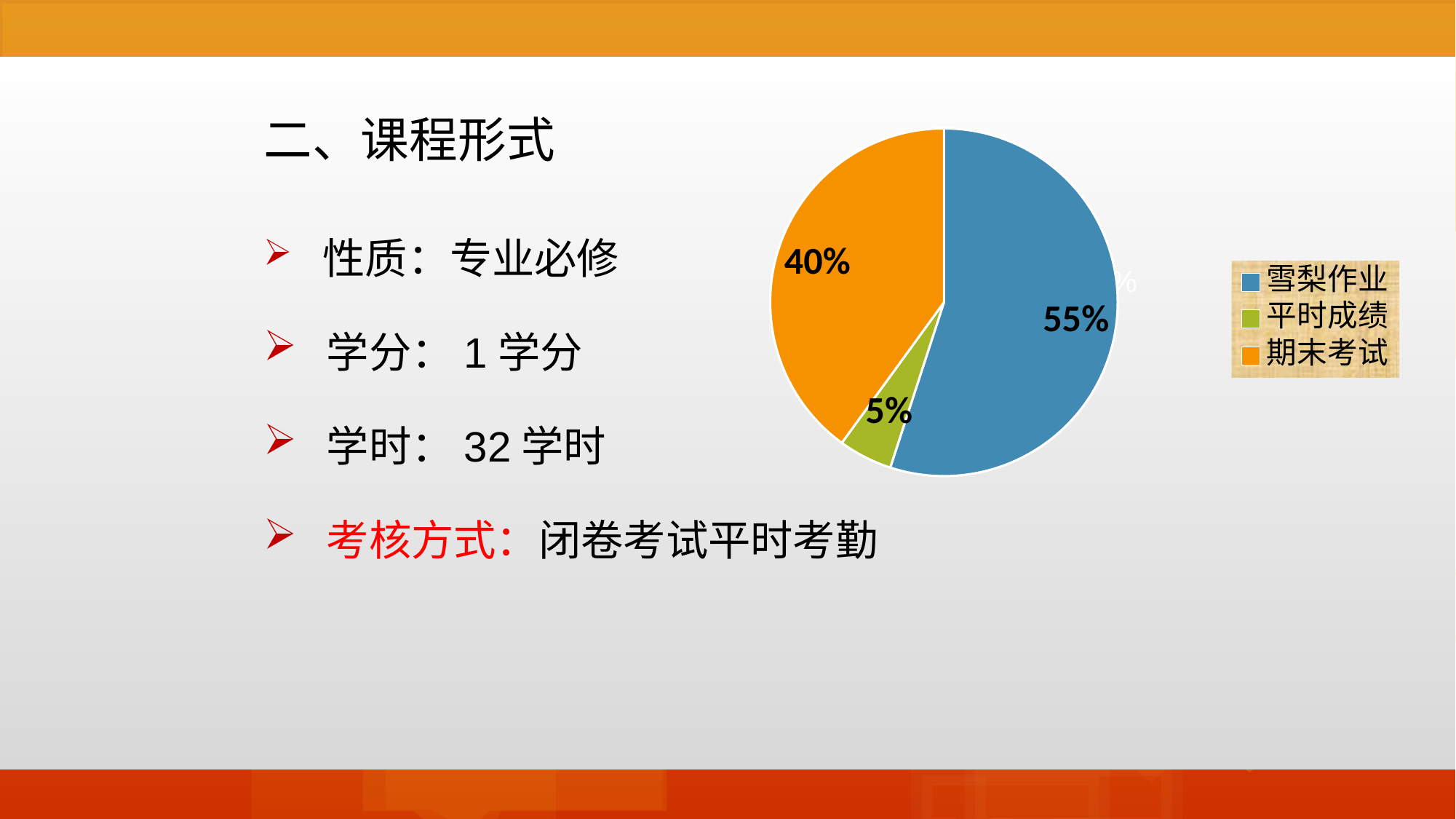

# 二、课程形式

### Chart

| Category | 销售额 |
|---|---|
| 雪梨作业 | 0.55 |
| 平时成绩 | 0.05 |
| 期末考试 | 0.4 |
  性质：专业必修
  学分：1学分
  学时：32学时
  考核方式：闭卷考试平时考勤
平时：30%